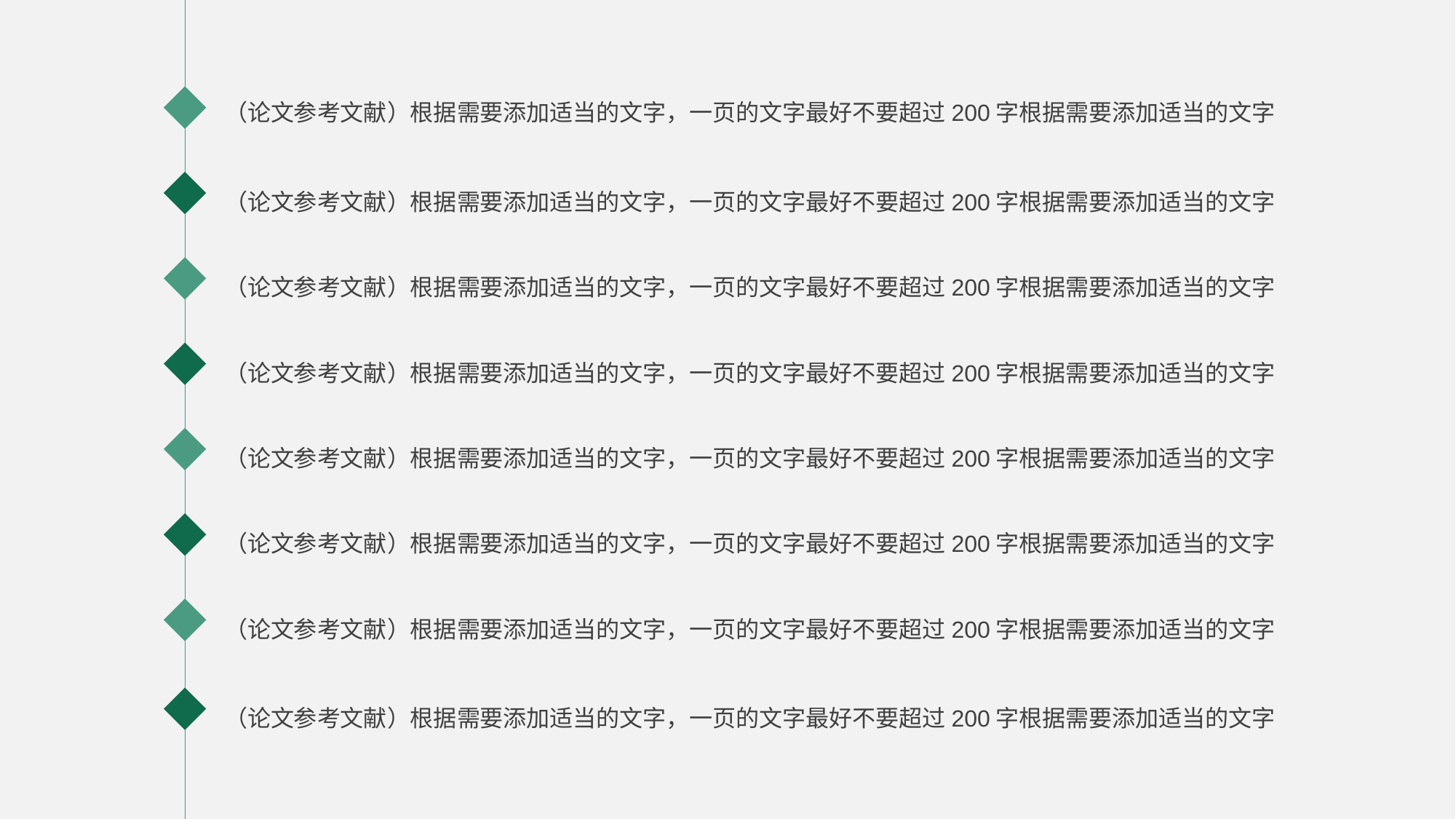

（论文参考文献）根据需要添加适当的文字，一页的文字最好不要超过200字根据需要添加适当的文字

（论文参考文献）根据需要添加适当的文字，一页的文字最好不要超过200字根据需要添加适当的文字

（论文参考文献）根据需要添加适当的文字，一页的文字最好不要超过200字根据需要添加适当的文字

（论文参考文献）根据需要添加适当的文字，一页的文字最好不要超过200字根据需要添加适当的文字

（论文参考文献）根据需要添加适当的文字，一页的文字最好不要超过200字根据需要添加适当的文字

（论文参考文献）根据需要添加适当的文字，一页的文字最好不要超过200字根据需要添加适当的文字

（论文参考文献）根据需要添加适当的文字，一页的文字最好不要超过200字根据需要添加适当的文字

（论文参考文献）根据需要添加适当的文字，一页的文字最好不要超过200字根据需要添加适当的文字